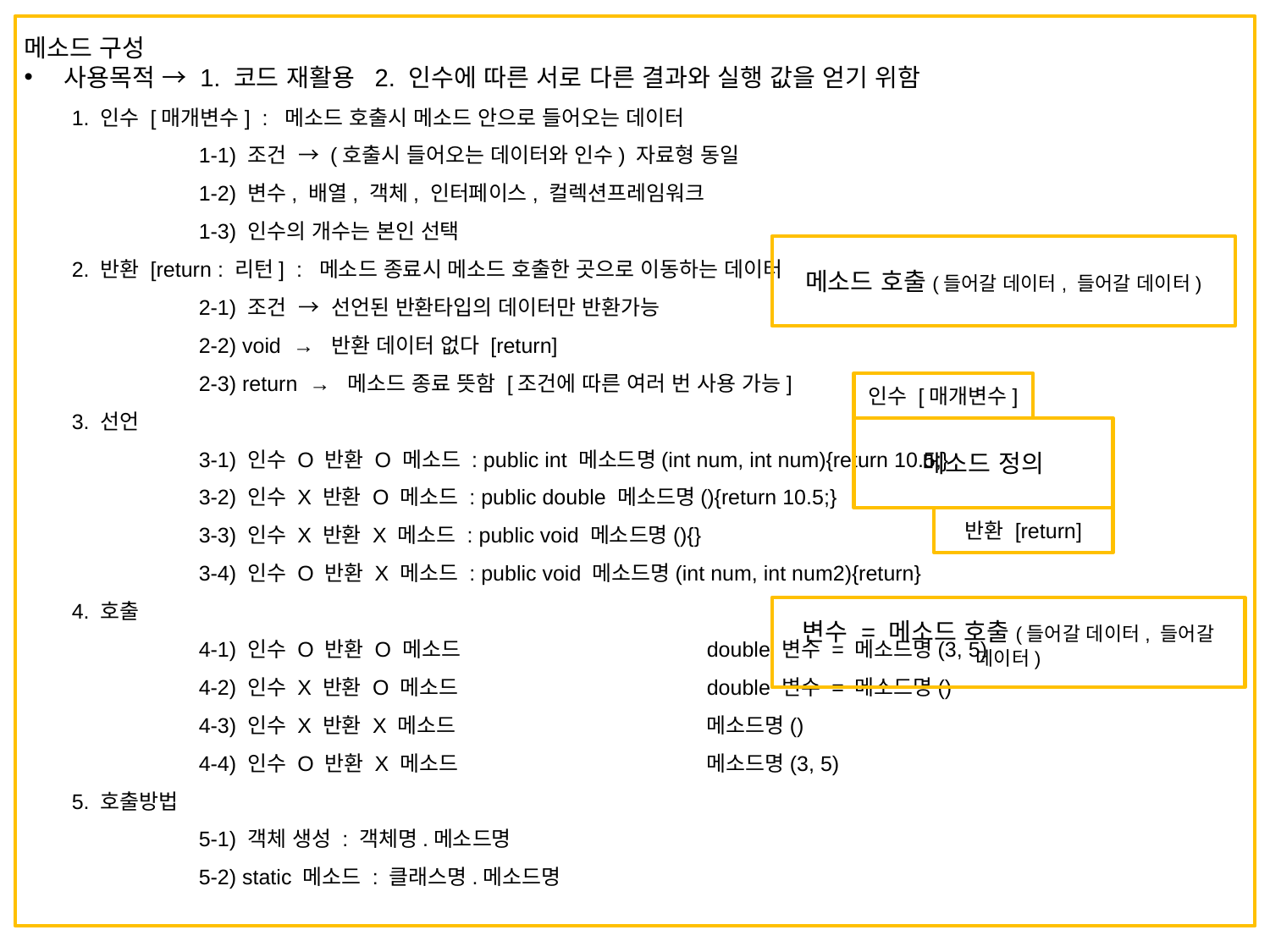

메소드 구성
사용목적 → 1. 코드 재활용  2. 인수에 따른 서로 다른 결과와 실행 값을 얻기 위함
1. 인수 [매개변수]  :  메소드 호출시 메소드 안으로 들어오는 데이터
	1-1) 조건  → (호출시 들어오는 데이터와 인수) 자료형 동일
	1-2) 변수, 배열, 객체, 인터페이스, 컬렉션프레임워크
	1-3) 인수의 개수는 본인 선택
2. 반환 [return : 리턴]  :  메소드 종료시 메소드 호출한 곳으로 이동하는 데이터
	2-1) 조건  →  선언된 반환타입의 데이터만 반환가능
	2-2) void  →  반환 데이터 없다 [return]
	2-3) return  →  메소드 종료 뜻함 [조건에 따른 여러 번 사용 가능]
3. 선언
	3-1) 인수 O 반환 O 메소드 : public int 메소드명(int num, int num){return 10.5;}
	3-2) 인수 X 반환 O 메소드 : public double 메소드명(){return 10.5;}
	3-3) 인수 X 반환 X 메소드 : public void 메소드명(){}
	3-4) 인수 O 반환 X 메소드 : public void 메소드명(int num, int num2){return}
4. 호출
	4-1) 인수 O 반환 O 메소드		double 변수 = 메소드명(3, 5)
	4-2) 인수 X 반환 O 메소드		double 변수 = 메소드명()
	4-3) 인수 X 반환 X 메소드		메소드명()
	4-4) 인수 O 반환 X 메소드		메소드명(3, 5)
5. 호출방법
	5-1) 객체 생성 : 객체명.메소드명
	5-2) static 메소드 : 클래스명.메소드명

메소드 호출(들어갈 데이터, 들어갈 데이터)
인수 [매개변수]
메소드 정의
반환 [return]
변수 = 메소드 호출(들어갈 데이터, 들어갈 데이터)